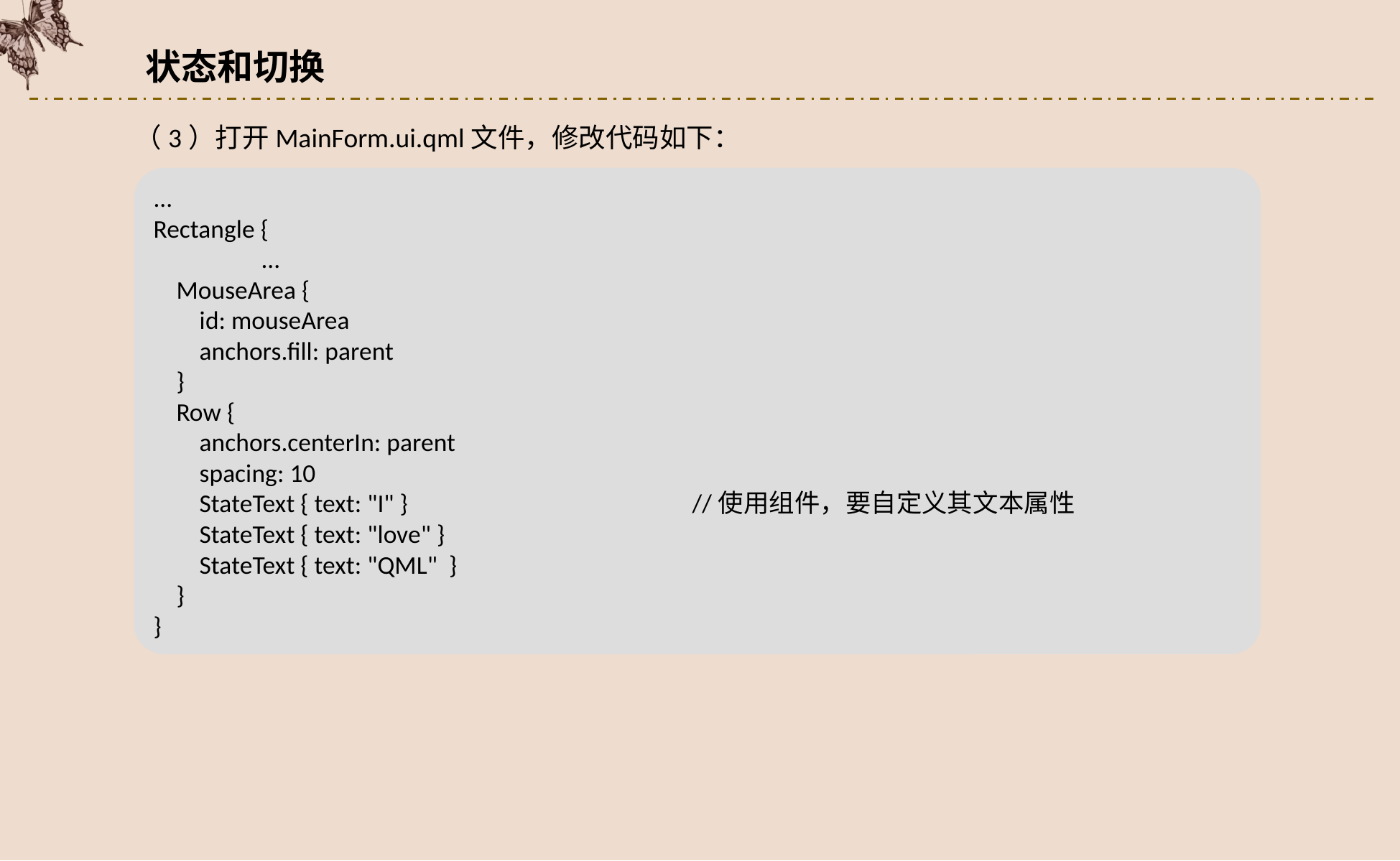

状态和切换
（3）打开MainForm.ui.qml文件，修改代码如下：
...
Rectangle {
	...
    MouseArea {
        id: mouseArea
        anchors.fill: parent
    }
    Row {
        anchors.centerIn: parent
        spacing: 10
        StateText { text: "I" }			//使用组件，要自定义其文本属性
        StateText { text: "love" }
        StateText { text: "QML"  }
    }
}